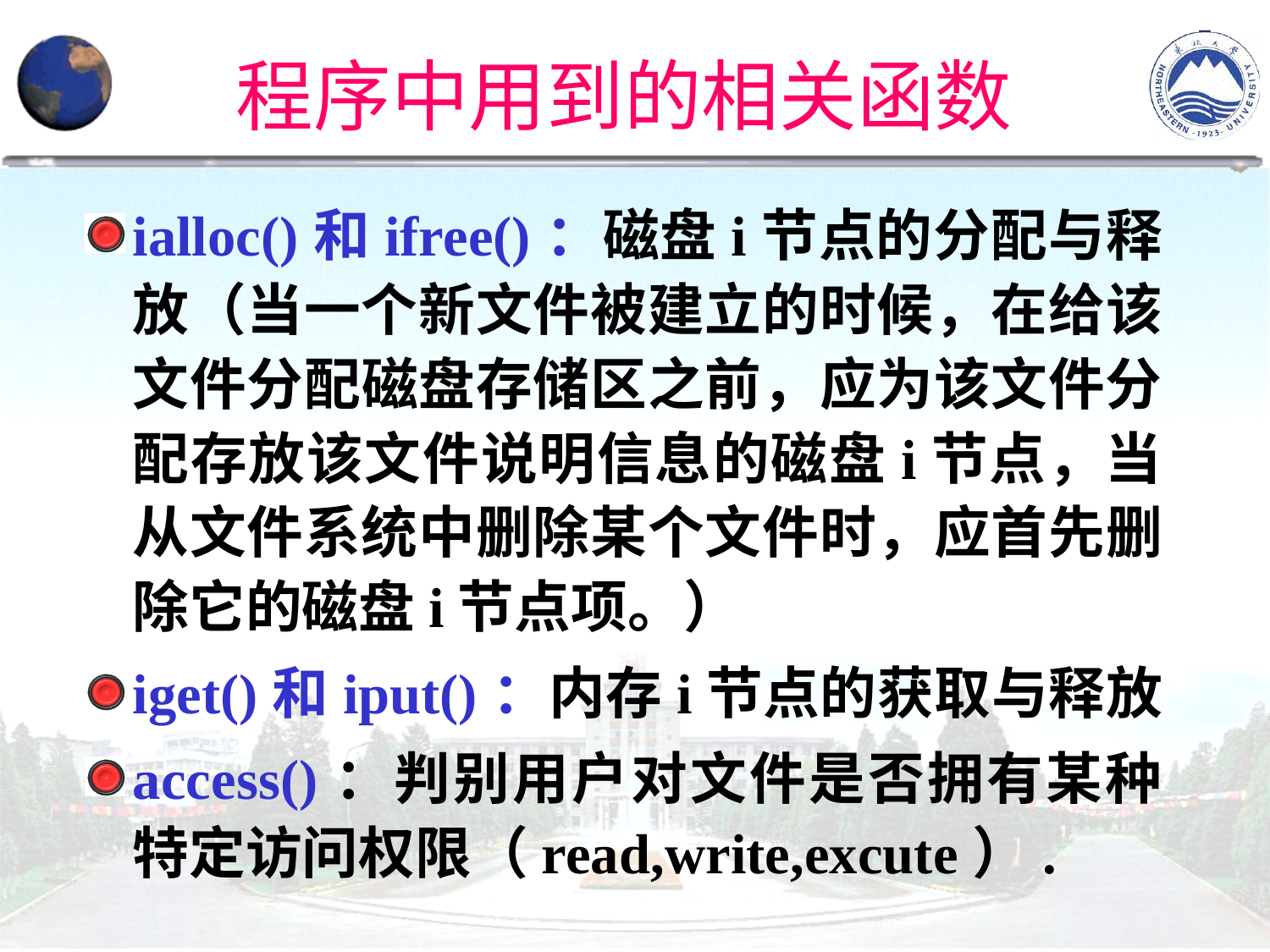

# 程序中用到的相关函数
ialloc()和ifree()：磁盘i节点的分配与释放（当一个新文件被建立的时候，在给该文件分配磁盘存储区之前，应为该文件分配存放该文件说明信息的磁盘i节点，当从文件系统中删除某个文件时，应首先删除它的磁盘i节点项。）
iget()和iput()：内存i节点的获取与释放
access()：判别用户对文件是否拥有某种特定访问权限（read,write,excute）.